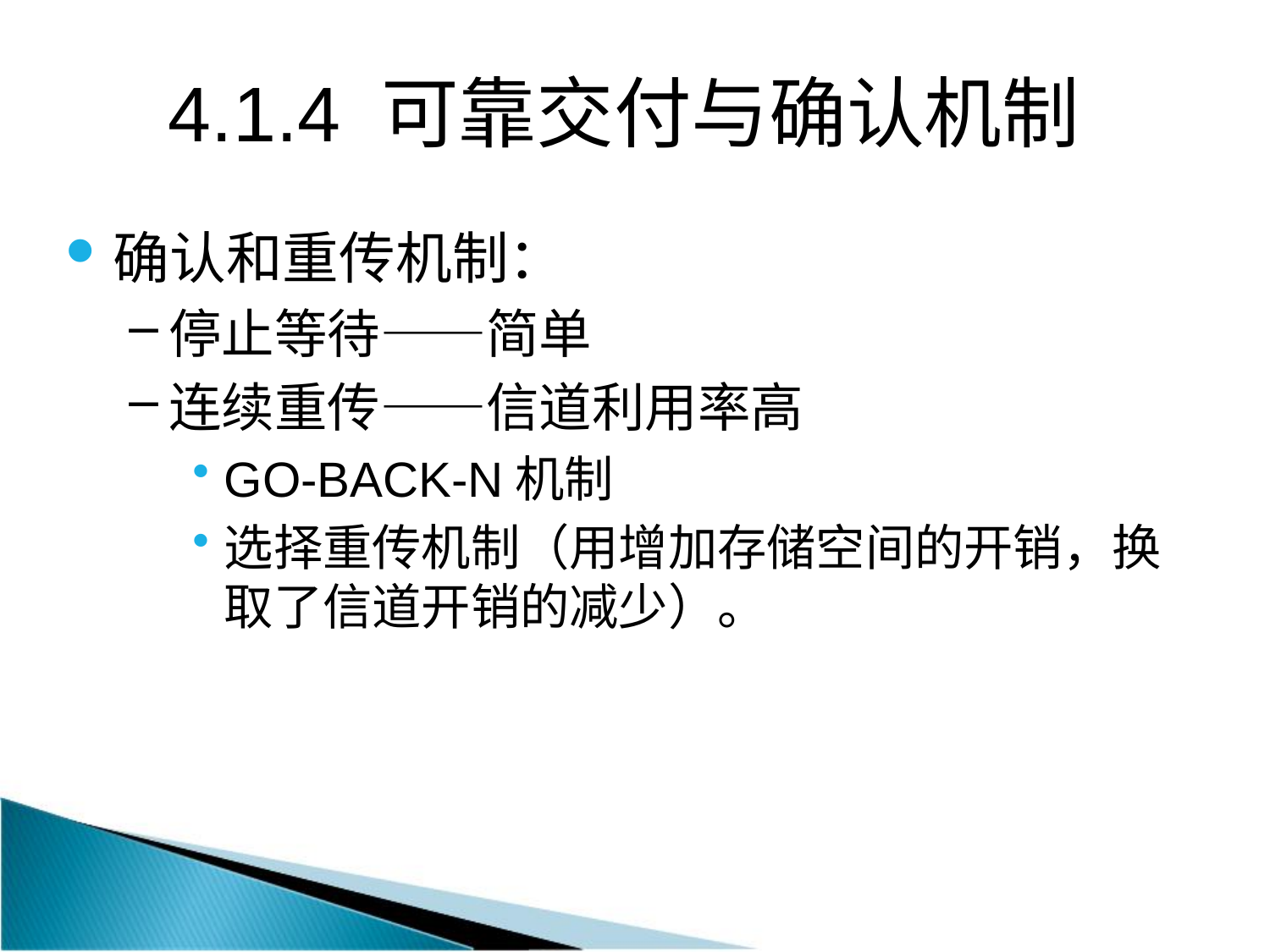

4.1.4 可靠交付与确认机制
确认和重传机制：
停止等待——简单
连续重传——信道利用率高
GO-BACK-N机制
选择重传机制（用增加存储空间的开销，换取了信道开销的减少）。